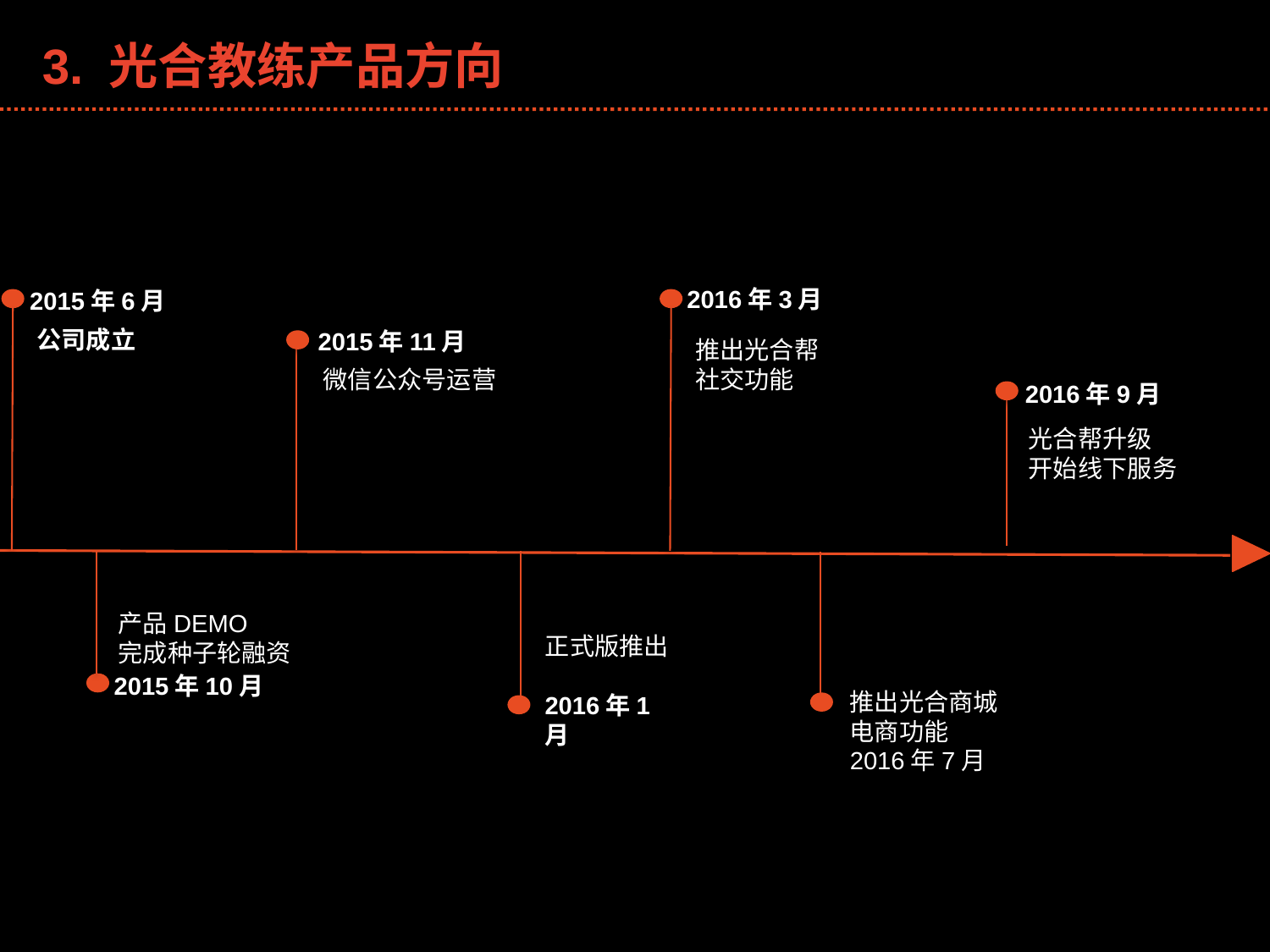

3. 光合教练产品方向
2016年3月

推出光合帮
社交功能
2015年6月

公司成立
2015年11月

微信公众号运营
2016年9月

光合帮升级
开始线下服务

产品DEMO
完成种子轮融资
2015年10月

正式版推出
2016年1月

推出光合商城
电商功能
2016年7月